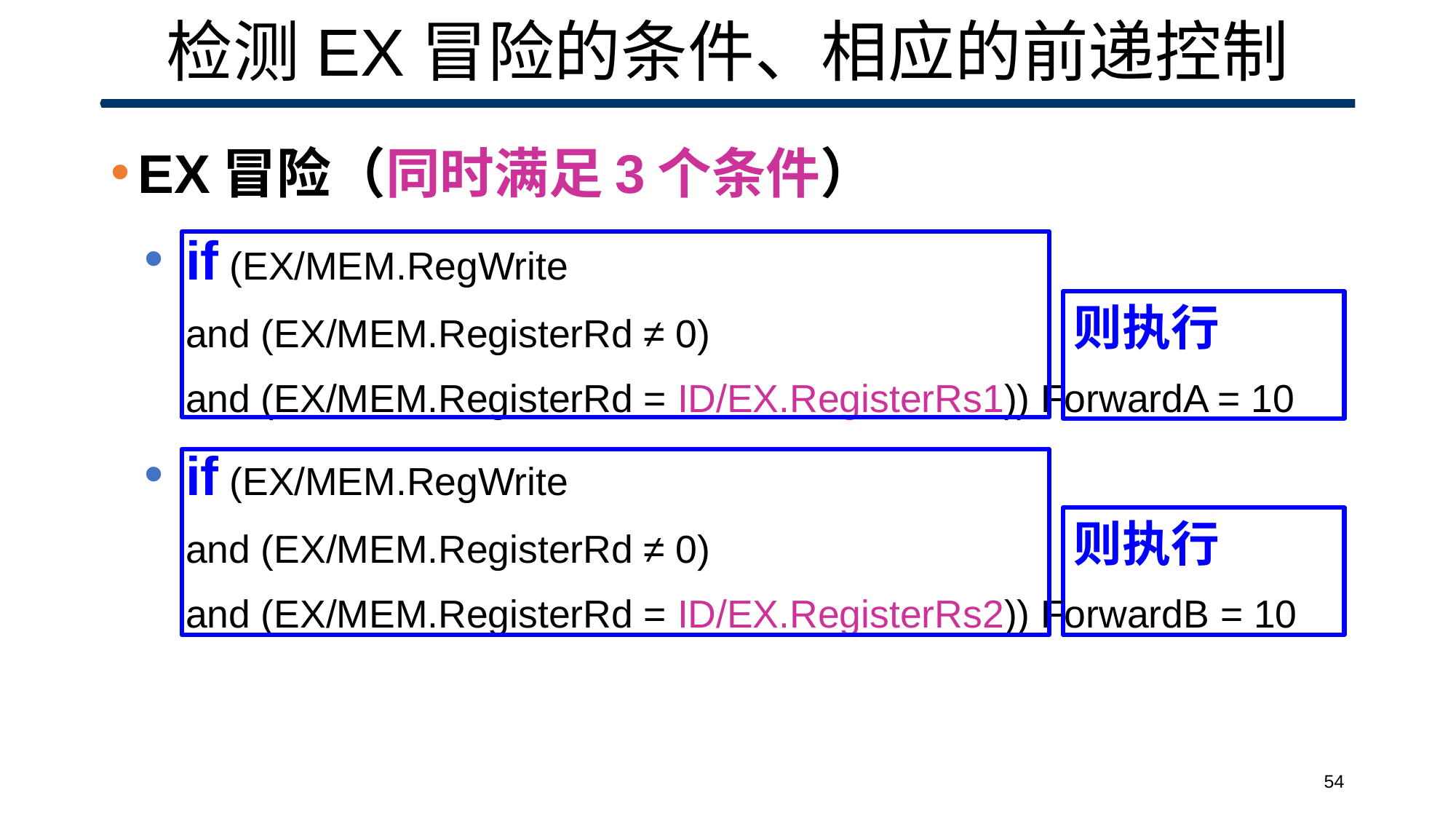

# 检测EX冒险的条件、相应的前递控制
EX冒险（同时满足3个条件）
if (EX/MEM.RegWrite
	and (EX/MEM.RegisterRd ≠ 0)
	and (EX/MEM.RegisterRd = ID/EX.RegisterRs1)) ForwardA = 10
if (EX/MEM.RegWrite
	and (EX/MEM.RegisterRd ≠ 0)
	and (EX/MEM.RegisterRd = ID/EX.RegisterRs2)) ForwardB = 10

则执行

则执行

54